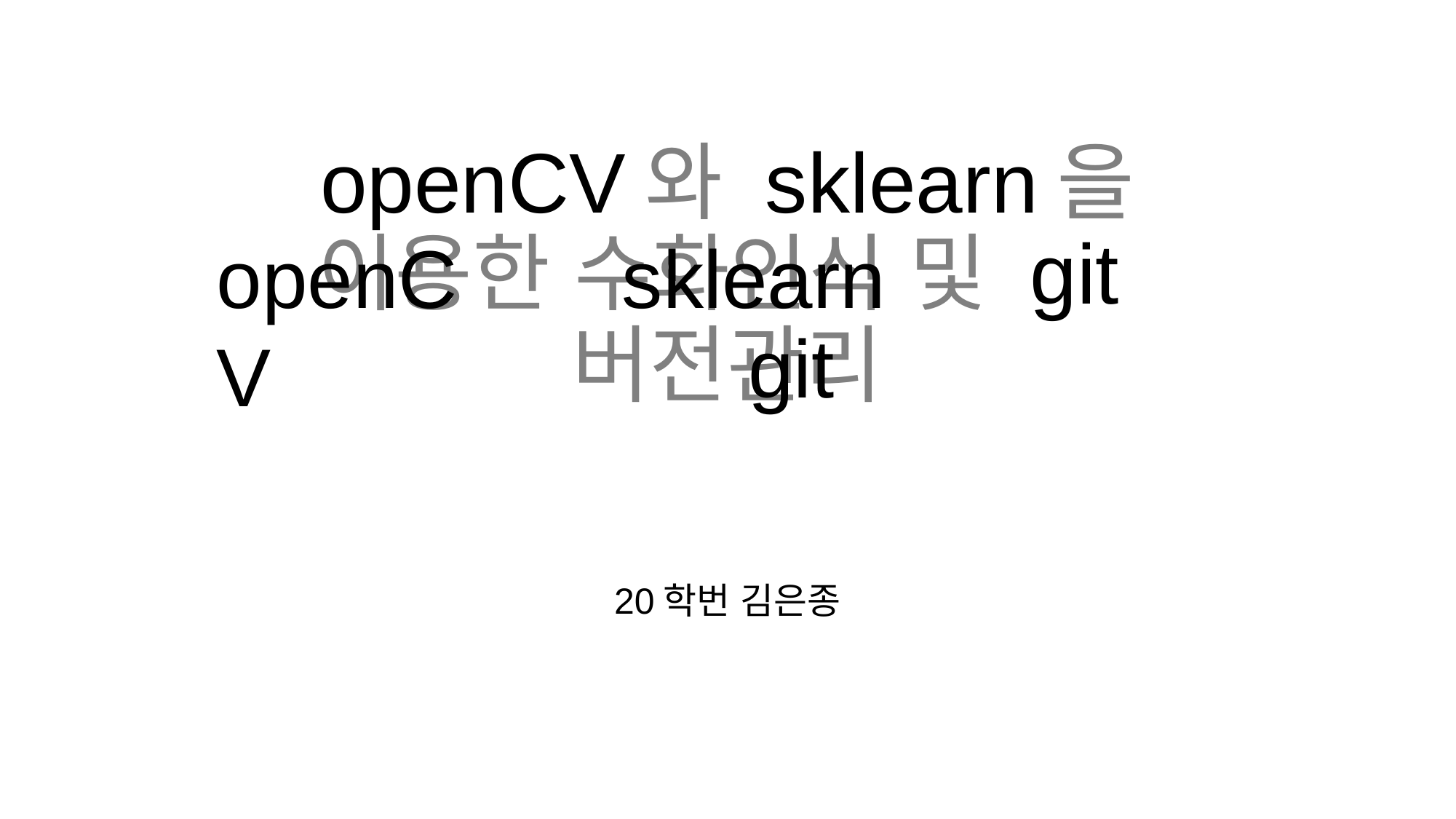

# openCV와 sklearn을 이용한 수화인식 및 git버전관리
openCV
sklearn
git
20학번 김은종